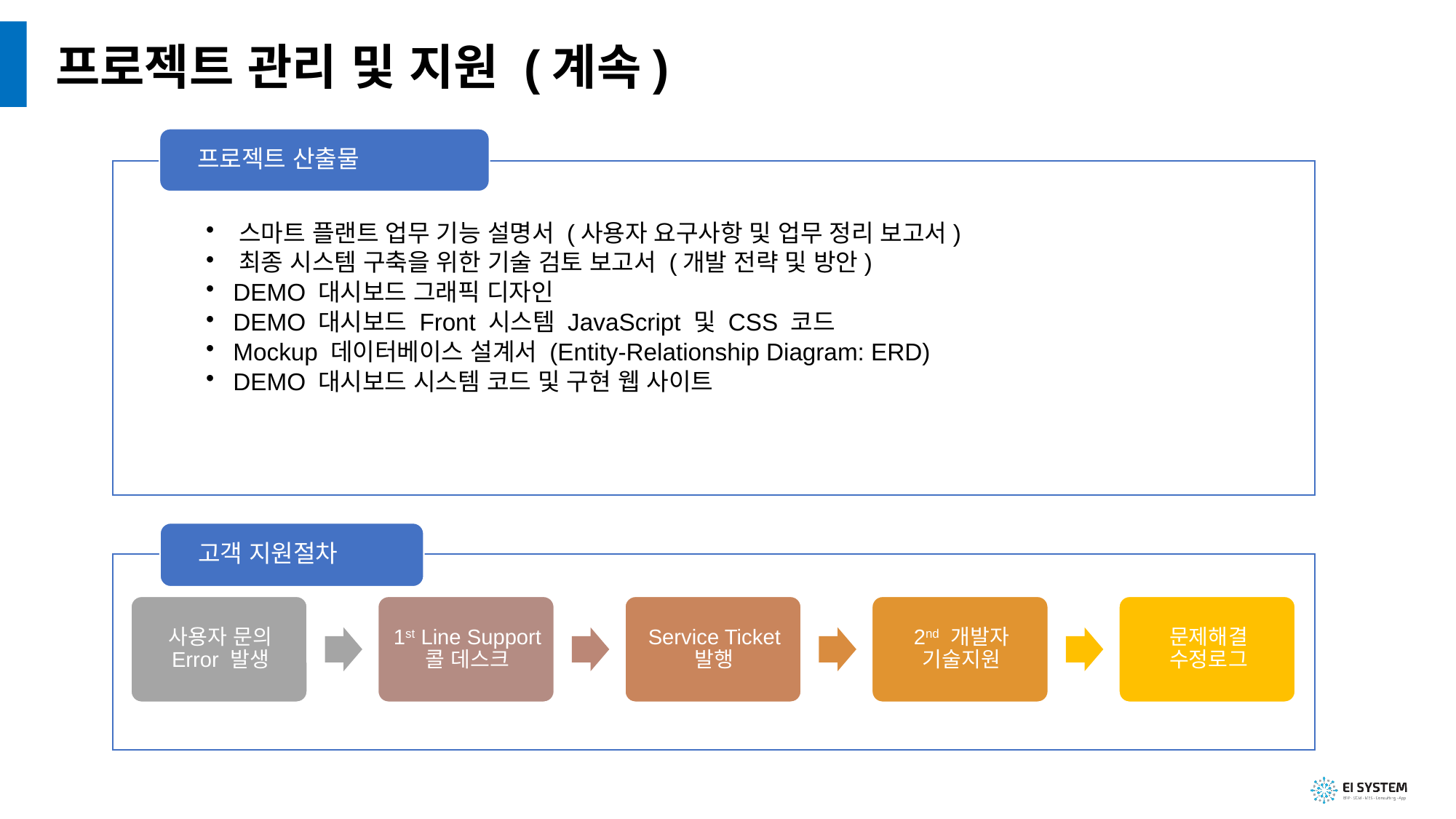

# 프로젝트 관리 및 지원 (계속)
 스마트 플랜트 업무 기능 설명서 (사용자 요구사항 및 업무 정리 보고서)
 최종 시스템 구축을 위한 기술 검토 보고서 (개발 전략 및 방안)
 DEMO 대시보드 그래픽 디자인
 DEMO 대시보드 Front 시스템 JavaScript 및 CSS 코드
 Mockup 데이터베이스 설계서 (Entity-Relationship Diagram: ERD)
 DEMO 대시보드 시스템 코드 및 구현 웹 사이트
프로젝트 산출물
고객 지원절차
사용자 문의
Error 발생

1st Line Support
콜 데스크

Service Ticket 발행

2nd 개발자
기술지원

문제해결
수정로그